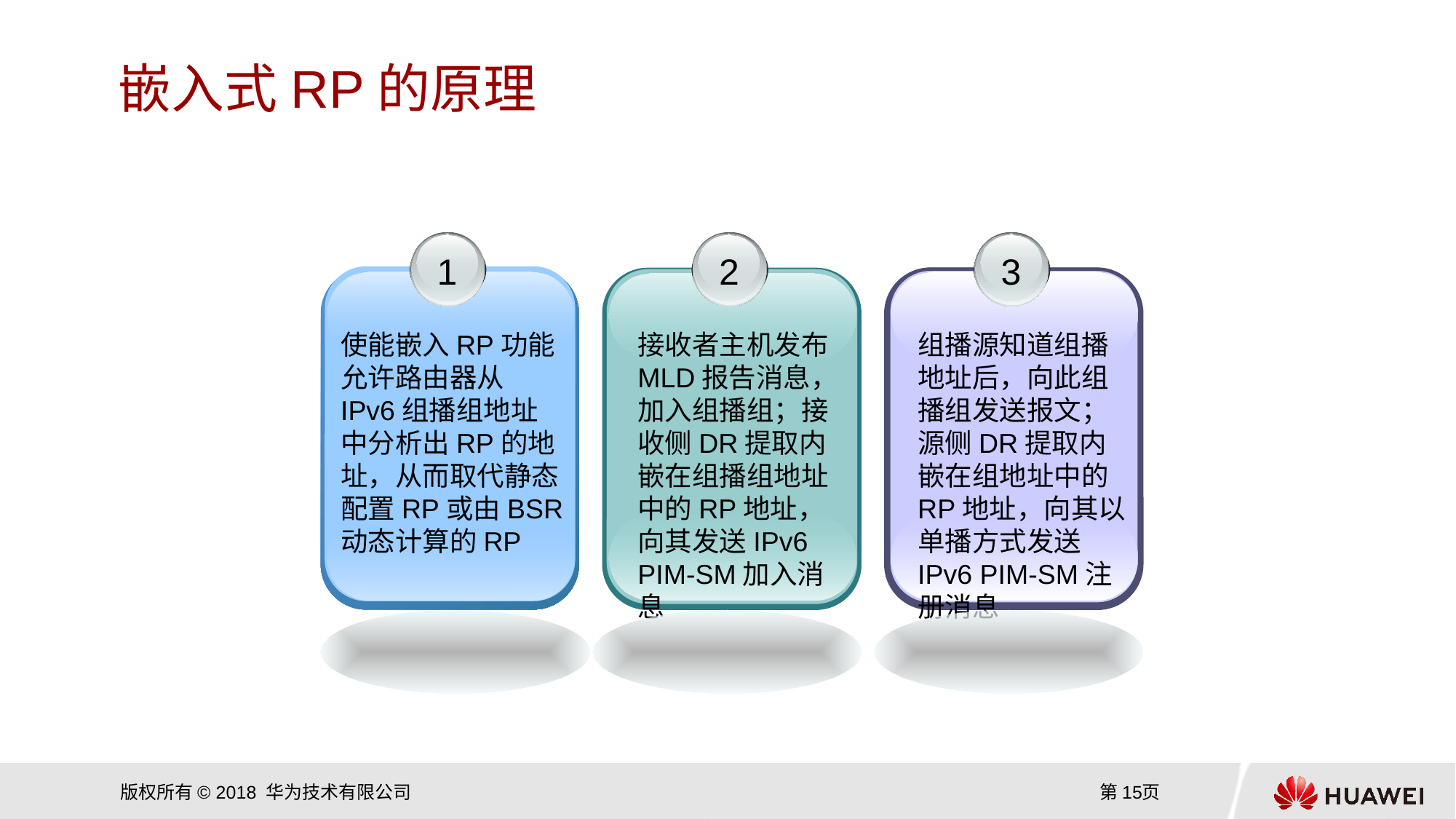

# 嵌入式RP的原理

1
2
3

使能嵌入RP功能允许路由器从IPv6组播组地址中分析出RP的地址，从而取代静态配置RP或由BSR动态计算的RP
接收者主机发布MLD报告消息，加入组播组；接收侧DR提取内嵌在组播组地址中的RP地址，向其发送IPv6 PIM-SM加入消息
组播源知道组播地址后，向此组播组发送报文；源侧DR提取内嵌在组地址中的RP地址，向其以单播方式发送IPv6 PIM-SM注册消息